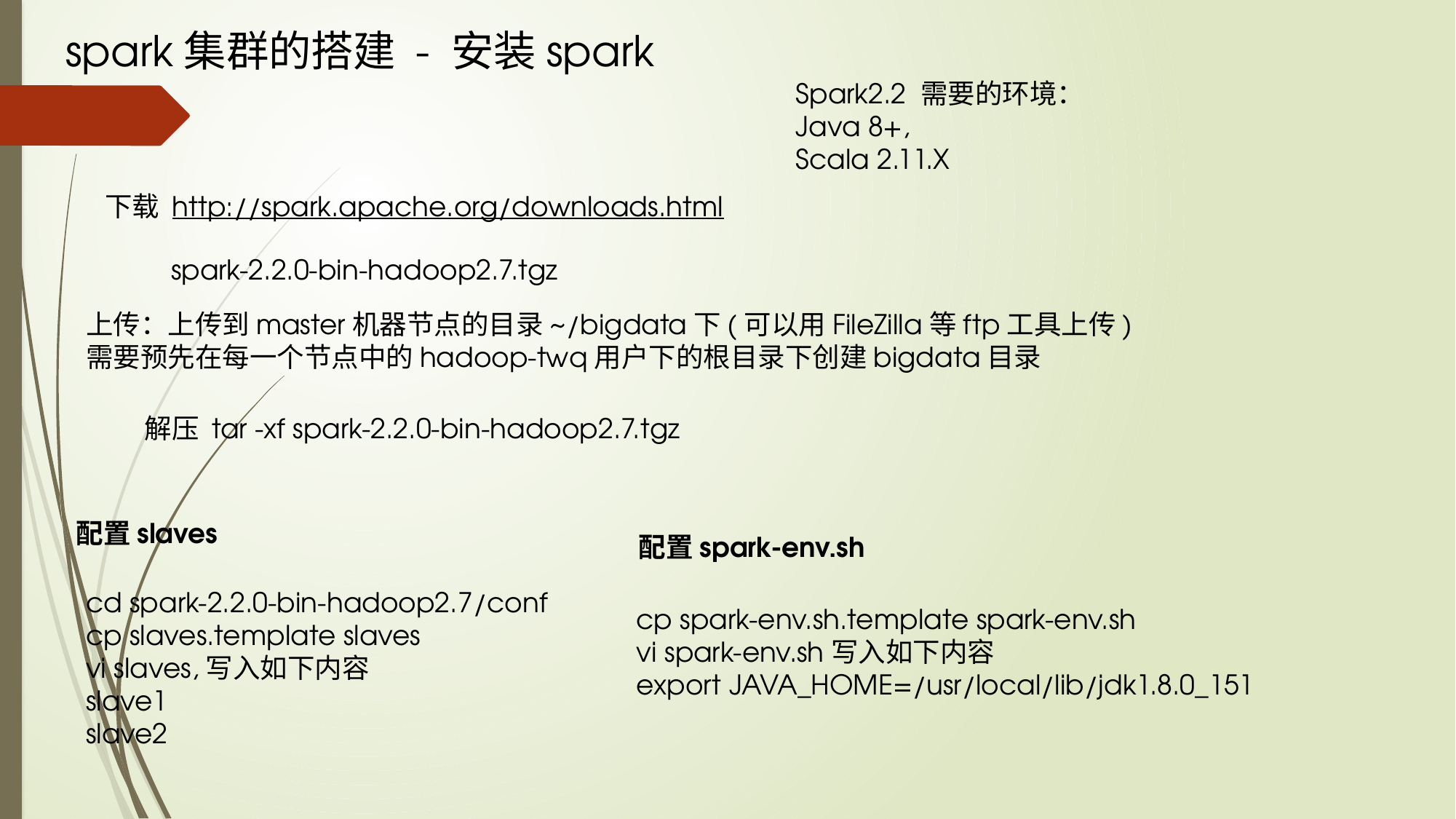

spark集群的搭建 - 安装spark
Spark2.2 需要的环境：
Java 8+,
Scala 2.11.X
下载 http://spark.apache.org/downloads.html
spark-2.2.0-bin-hadoop2.7.tgz
上传：上传到master机器节点的目录~/bigdata下(可以用FileZilla等ftp工具上传)
需要预先在每一个节点中的hadoop-twq用户下的根目录下创建bigdata目录
解压 tar -xf spark-2.2.0-bin-hadoop2.7.tgz
配置slaves
配置spark-env.sh
cd spark-2.2.0-bin-hadoop2.7/conf
cp slaves.template slaves
vi slaves,写入如下内容
slave1
slave2
cp spark-env.sh.template spark-env.sh
vi spark-env.sh写入如下内容
export JAVA_HOME=/usr/local/lib/jdk1.8.0_151